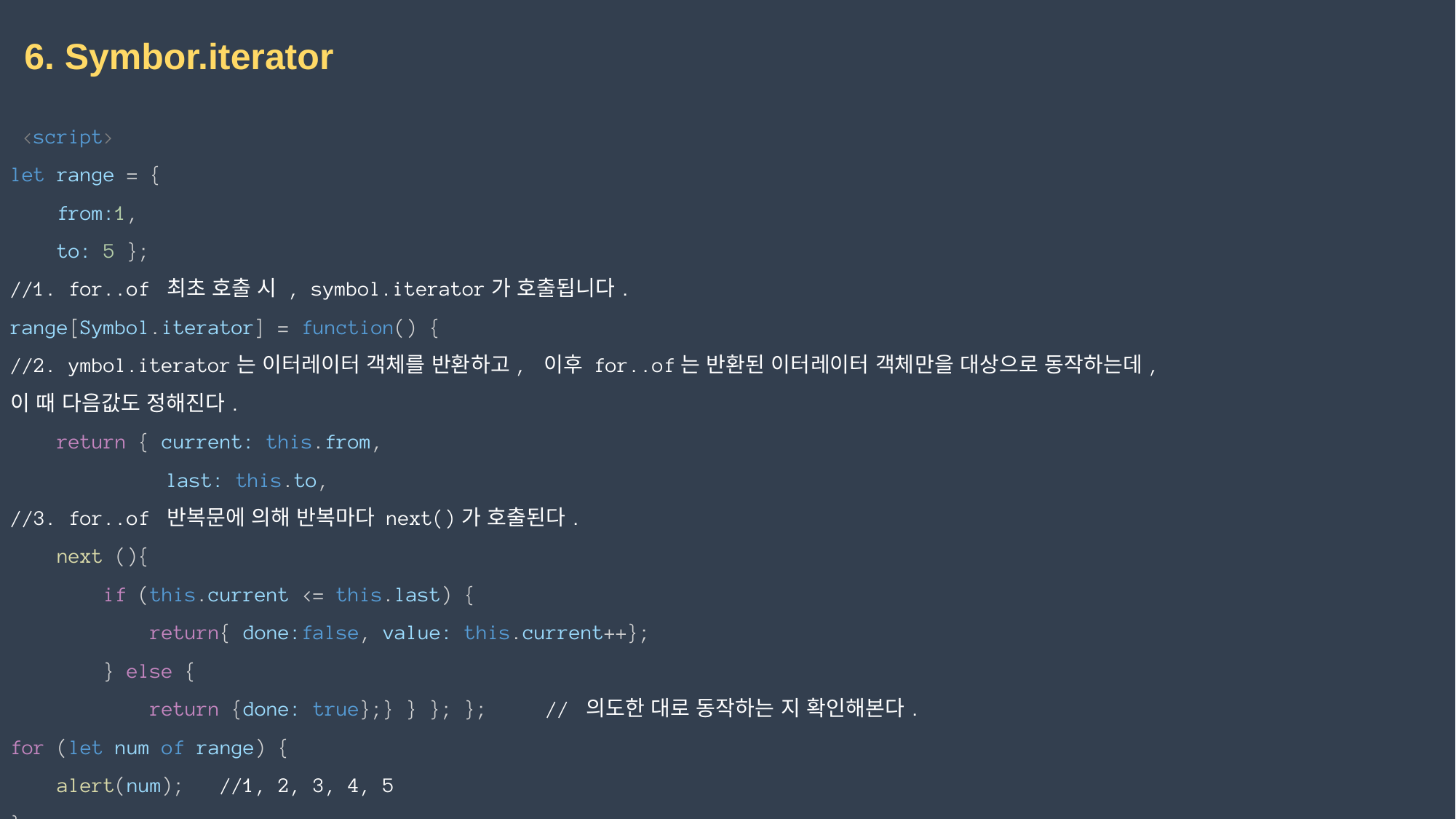

6. Symbor.iterator
 <script>
let range = {
    from:1,
    to: 5 };
//1. for..of 최초 호출 시 , symbol.iterator가 호출됩니다.
range[Symbol.iterator] = function() {
//2. ymbol.iterator는 이터레이터 객체를 반환하고, 이후 for..of는 반환된 이터레이터 객체만을 대상으로 동작하는데,
이 때 다음값도 정해진다.
    return { current: this.from,
        	    last: this.to,
//3. for..of 반복문에 의해 반복마다 next()가 호출된다.
    next (){
        if (this.current <= this.last) {
            return{ done:false, value: this.current++};
        } else {
            return {done: true};} } }; };     // 의도한 대로 동작하는 지 확인해본다.
for (let num of range) {
    alert(num);   //1, 2, 3, 4, 5
}
2023-03-13
권민지